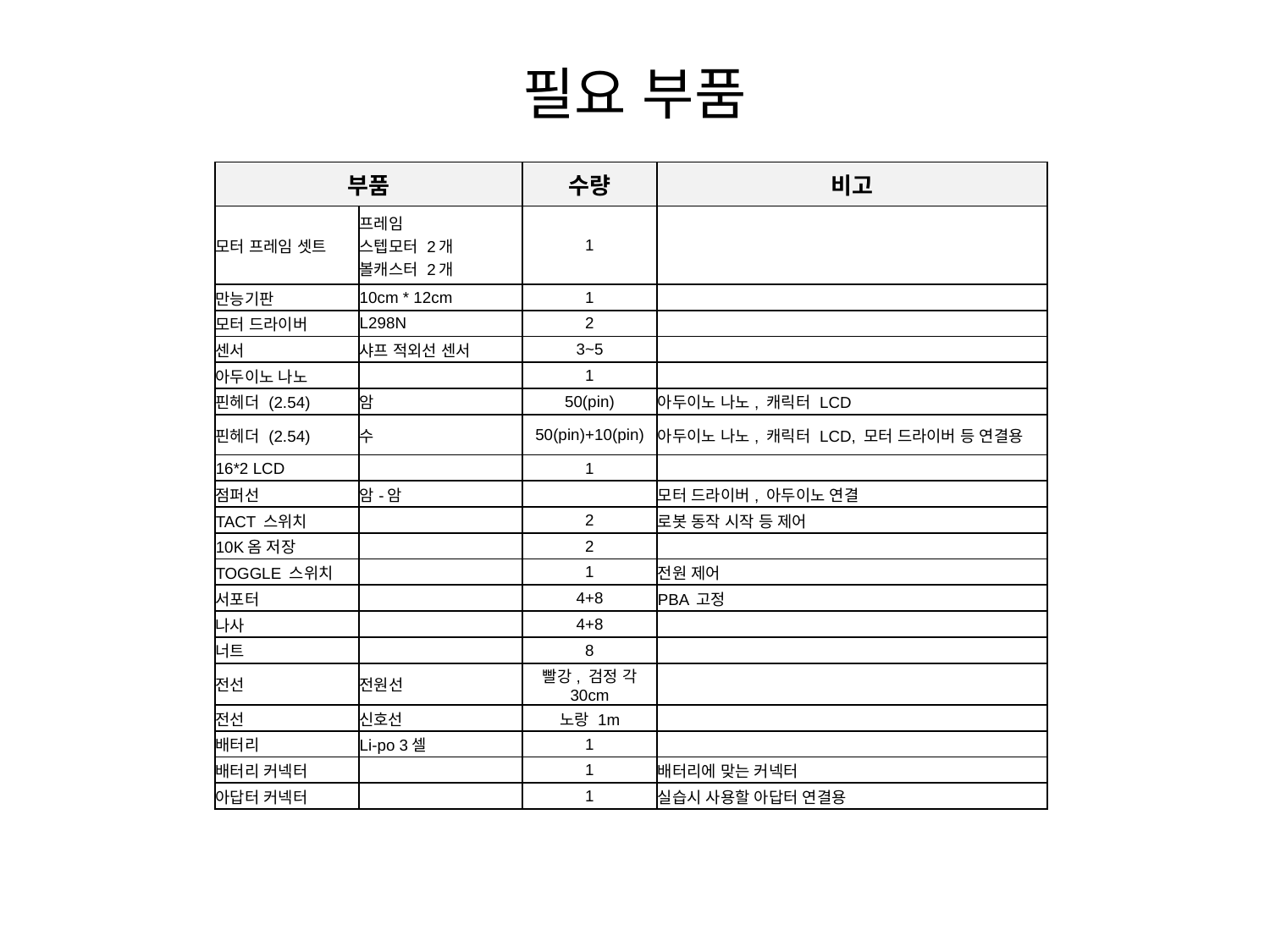

# 필요 부품
| 부품 |  | 수량 | 비고 |
| --- | --- | --- | --- |
| 모터 프레임 셋트 | 프레임 스텝모터 2개 볼캐스터 2개 | 1 |  |
| 만능기판 | 10cm \* 12cm | 1 |  |
| 모터 드라이버 | L298N | 2 |  |
| 센서 | 샤프 적외선 센서 | 3~5 |  |
| 아두이노 나노 |  | 1 |  |
| 핀헤더 (2.54) | 암 | 50(pin) | 아두이노 나노, 캐릭터 LCD |
| 핀헤더 (2.54) | 수 | 50(pin)+10(pin) | 아두이노 나노, 캐릭터 LCD, 모터 드라이버 등 연결용 |
| 16\*2 LCD |  | 1 |  |
| 점퍼선 | 암-암 |  | 모터 드라이버, 아두이노 연결 |
| TACT 스위치 |  | 2 | 로봇 동작 시작 등 제어 |
| 10K옴 저장 |  | 2 |  |
| TOGGLE 스위치 |  | 1 | 전원 제어 |
| 서포터 |  | 4+8 | PBA 고정 |
| 나사 |  | 4+8 |  |
| 너트 |  | 8 |  |
| 전선 | 전원선 | 빨강, 검정 각 30cm |  |
| 전선 | 신호선 | 노랑 1m |  |
| 배터리 | Li-po 3셀 | 1 |  |
| 배터리 커넥터 |  | 1 | 배터리에 맞는 커넥터 |
| 아답터 커넥터 |  | 1 | 실습시 사용할 아답터 연결용 |